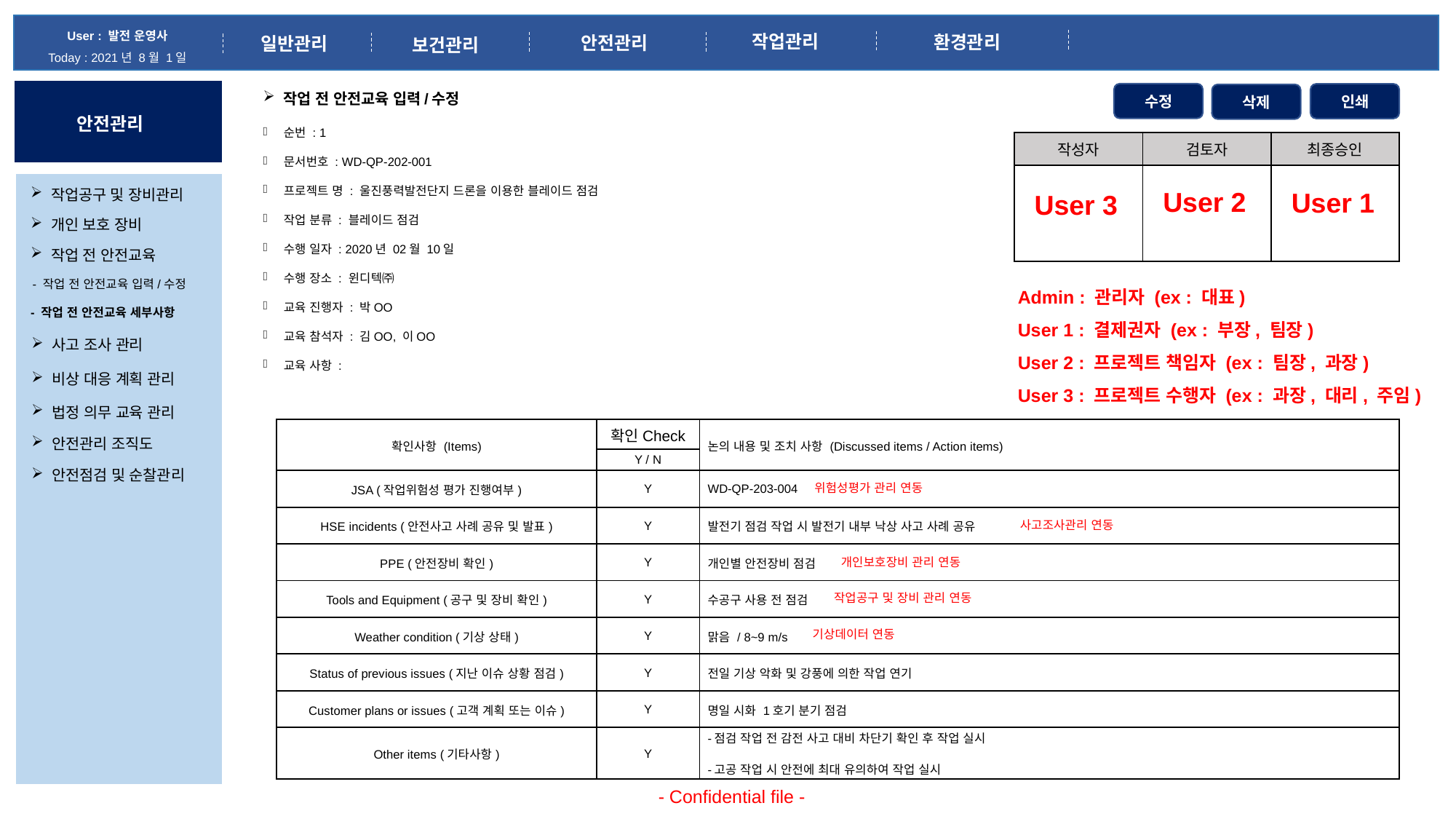

User : 발전 운영사
Today : 2021년 8월 1일
작업관리
환경관리
안전관리
일반관리
보건관리

작업 전 안전교육 입력/수정

순번 : 1

문서번호 : WD-QP-202-001

프로젝트 명 : 울진풍력발전단지 드론을 이용한 블레이드 점검

작업 분류 : 블레이드 점검

수행 일자 : 2020년 02월 10일

수행 장소 : 윈디텍㈜

교육 진행자 : 박OO

교육 참석자 : 김OO, 이OO

교육 사항 :
수정
인쇄
삭제
안전관리
| 작성자 | 검토자 | 최종승인 |
| --- | --- | --- |
|  |  |  |

User 2
작업공구 및 장비관리
User 1
User 3
개인 보호 장비
작업 전 안전교육
Admin : 관리자 (ex : 대표)
User 1 : 결제권자 (ex : 부장, 팀장)
User 2 : 프로젝트 책임자 (ex : 팀장, 과장)
User 3 : 프로젝트 수행자 (ex : 과장, 대리, 주임)
- 작업 전 안전교육 입력/수정
- 작업 전 안전교육 세부사항
사고 조사 관리
비상 대응 계획 관리
법정 의무 교육 관리
| 확인사항 (Items) | 확인Check | 논의 내용 및 조치 사항 (Discussed items / Action items) |
| --- | --- | --- |
|  | Y / N |  |
| JSA (작업위험성 평가 진행여부) | Y | WD-QP-203-004 |
| HSE incidents (안전사고 사례 공유 및 발표) | Y | 발전기 점검 작업 시 발전기 내부 낙상 사고 사례 공유 |
| PPE (안전장비 확인) | Y | 개인별 안전장비 점검 |
| Tools and Equipment (공구 및 장비 확인) | Y | 수공구 사용 전 점검 |
| Weather condition (기상 상태) | Y | 맑음 / 8~9 m/s |
| Status of previous issues (지난 이슈 상황 점검) | Y | 전일 기상 악화 및 강풍에 의한 작업 연기 |
| Customer plans or issues (고객 계획 또는 이슈) | Y | 명일 시화 1호기 분기 점검 |
| Other items (기타사항) | Y | -점검 작업 전 감전 사고 대비 차단기 확인 후 작업 실시 -고공 작업 시 안전에 최대 유의하여 작업 실시 |
안전관리 조직도
안전점검 및 순찰관리
위험성평가 관리 연동
사고조사관리 연동
개인보호장비 관리 연동
작업공구 및 장비 관리 연동
기상데이터 연동
- Confidential file -